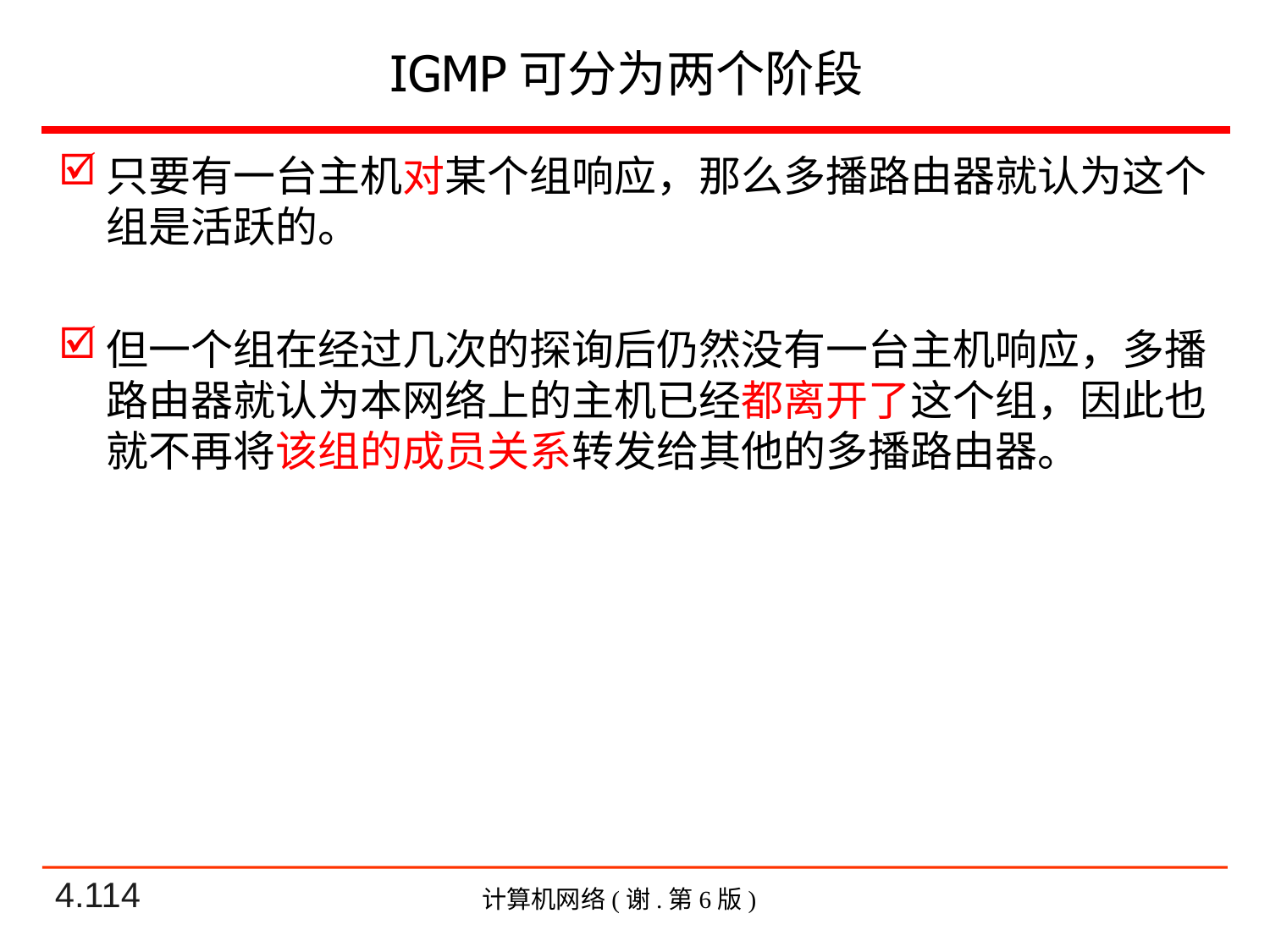

# IGMP可分为两个阶段
只要有一台主机对某个组响应，那么多播路由器就认为这个组是活跃的。

但一个组在经过几次的探询后仍然没有一台主机响应，多播路由器就认为本网络上的主机已经都离开了这个组，因此也就不再将该组的成员关系转发给其他的多播路由器。